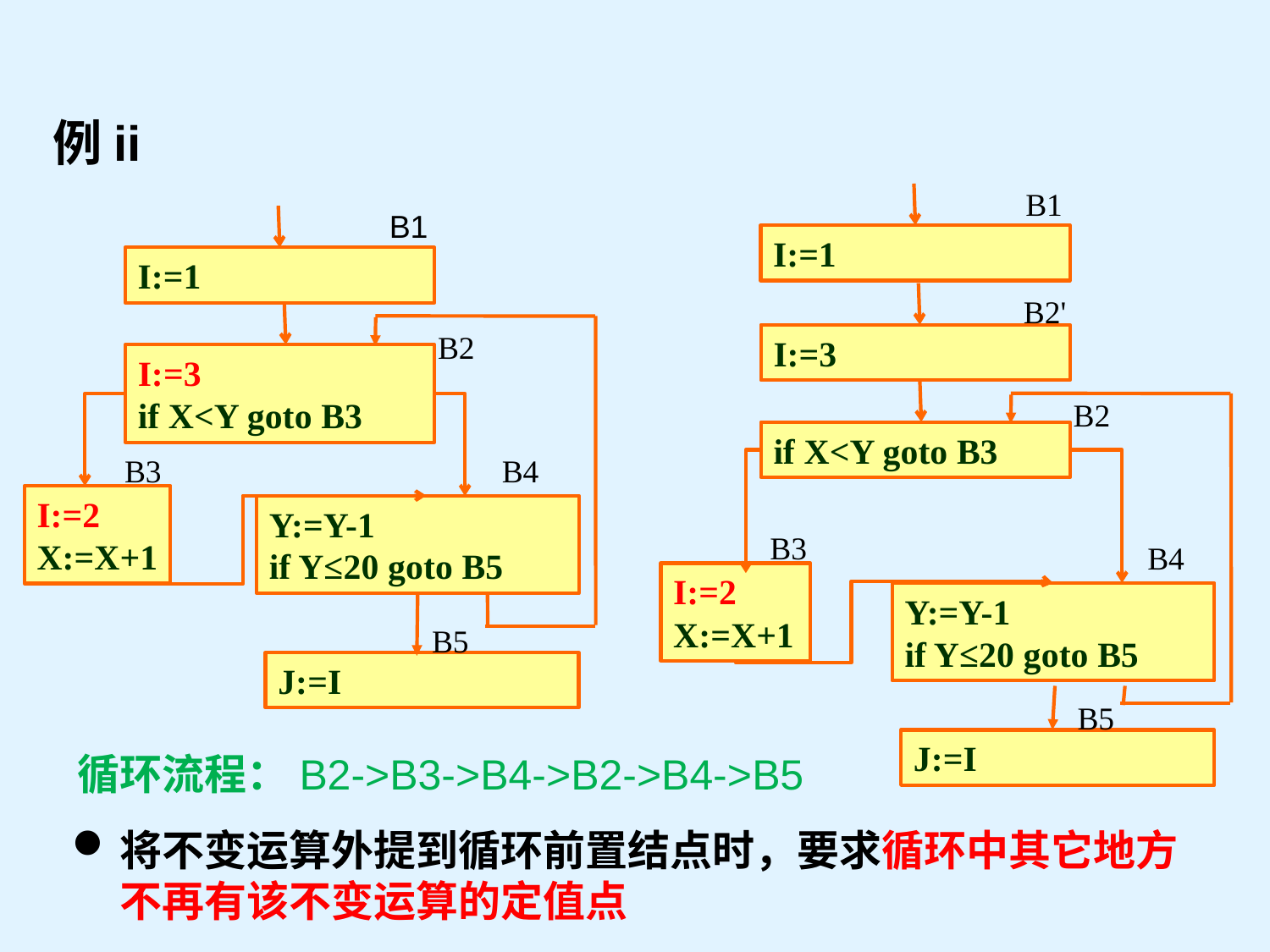

例ii
B1
B1
I:=1
I:=1
B2'
B2
I:=3
I:=3
if X<Y goto B3
B2
if X<Y goto B3
B3
B4
I:=2
X:=X+1
Y:=Y-1
if Y≤20 goto B5
B3
B4
I:=2
X:=X+1
Y:=Y-1
if Y≤20 goto B5
B5
J:=I
B5
J:=I
循环流程：B2->B3->B4->B2->B4->B5
将不变运算外提到循环前置结点时，要求循环中其它地方不再有该不变运算的定值点